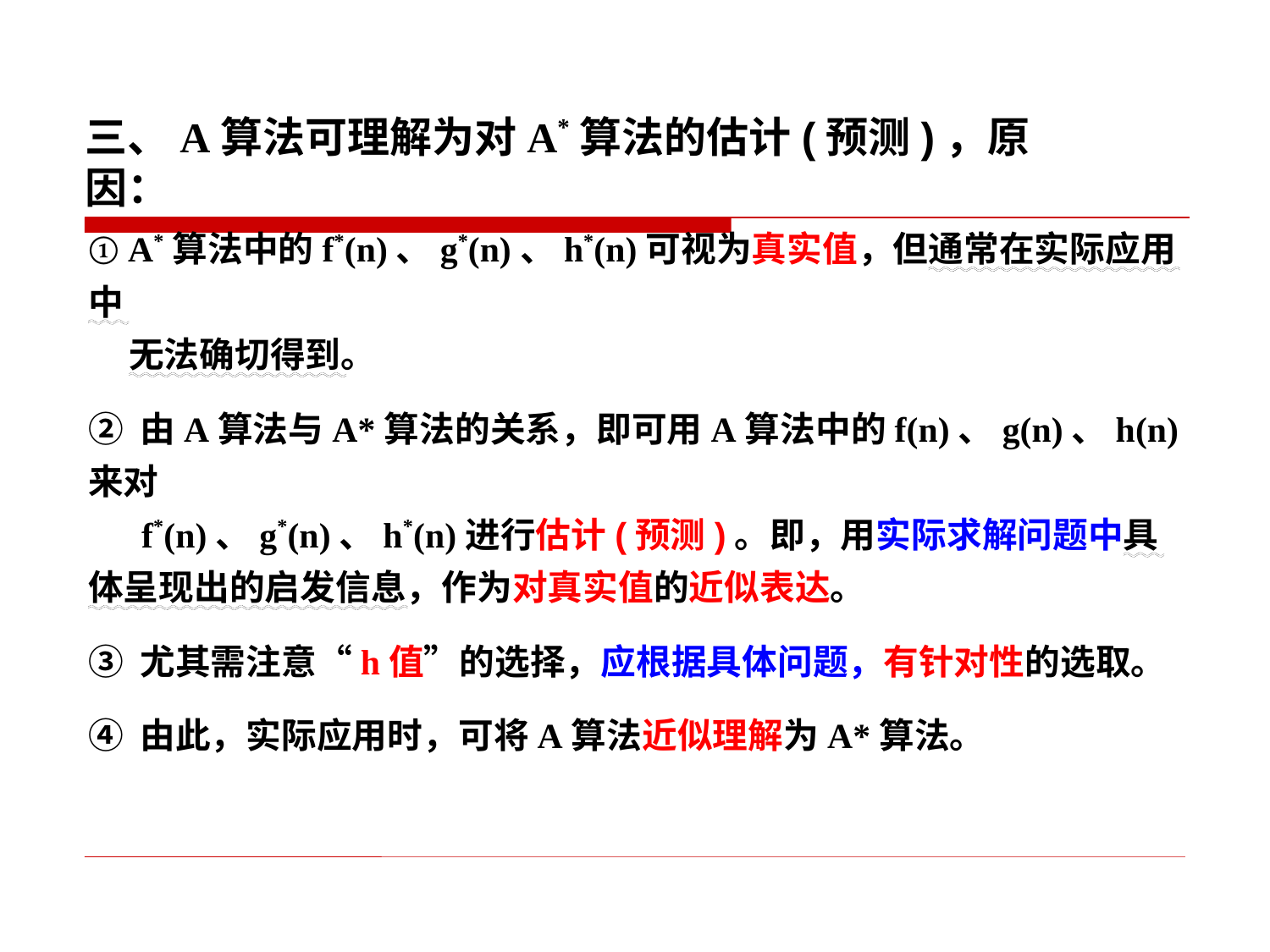

三、A算法可理解为对A*算法的估计(预测)，原因：
① A*算法中的f*(n)、g*(n)、h*(n)可视为真实值，但通常在实际应用中
    无法确切得到。
② 由A算法与A*算法的关系，即可用A算法中的f(n)、g(n)、h(n)来对
      f*(n)、g*(n)、h*(n)进行估计(预测)。即，用实际求解问题中具体呈现出的启发信息，作为对真实值的近似表达。
③ 尤其需注意“h值”的选择，应根据具体问题，有针对性的选取。
④ 由此，实际应用时，可将A算法近似理解为A*算法。